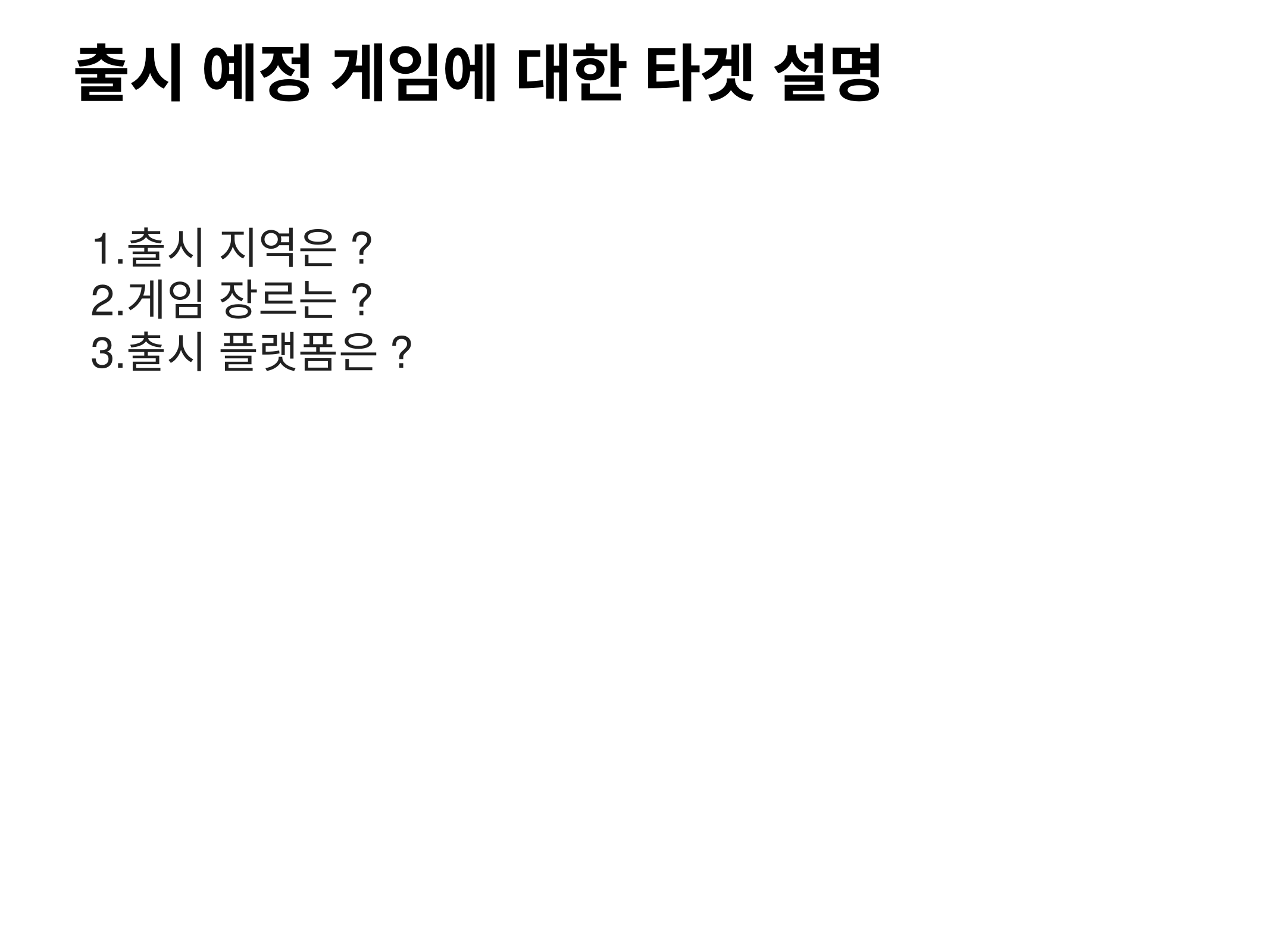

# 출시 예정 게임에 대한 타겟 설명

출시 지역은?
게임 장르는?
출시 플랫폼은?